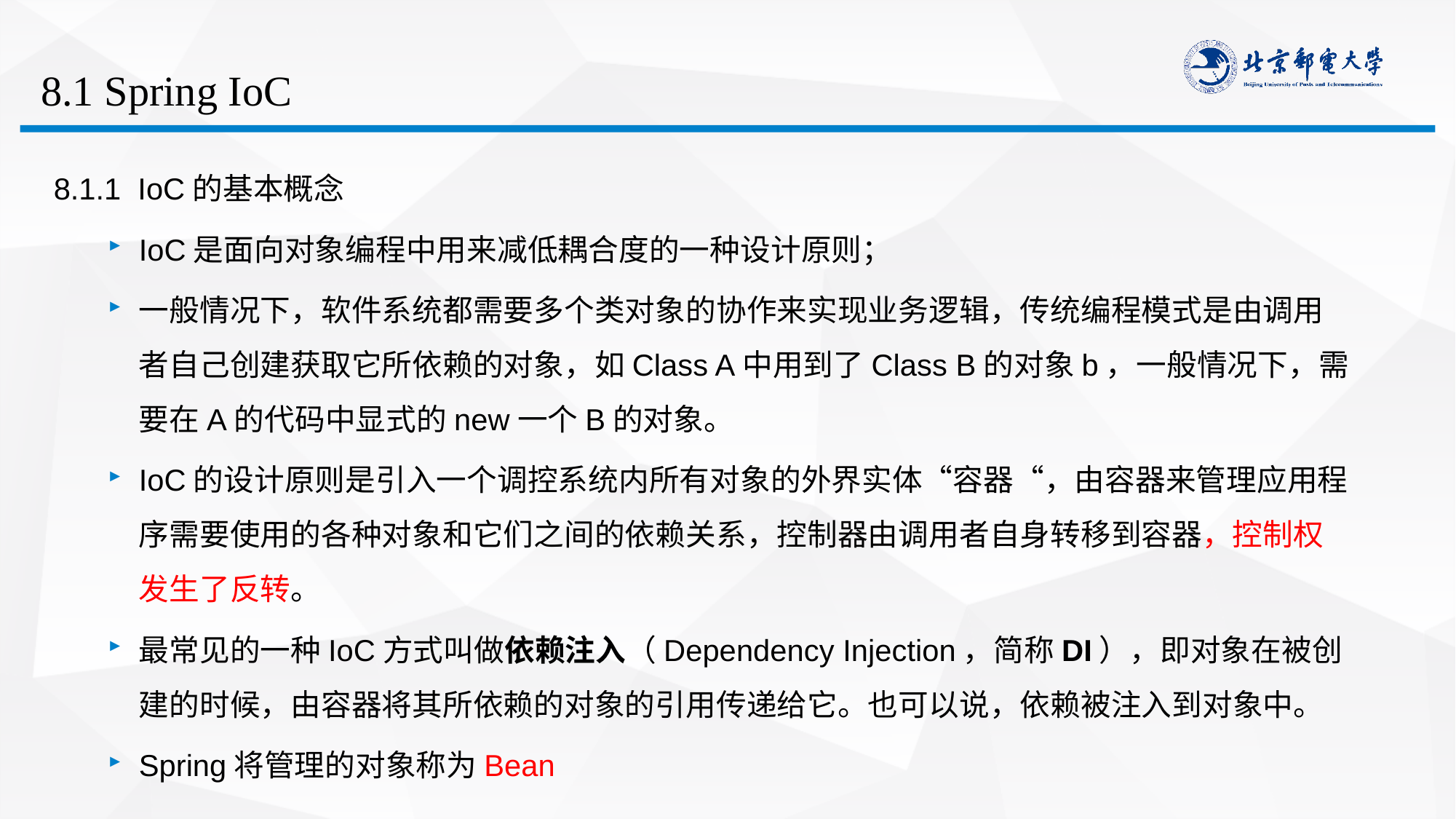

# 8.1 Spring IoC
8.1.1  IoC的基本概念
IoC是面向对象编程中用来减低耦合度的一种设计原则；
一般情况下，软件系统都需要多个类对象的协作来实现业务逻辑，传统编程模式是由调用者自己创建获取它所依赖的对象，如Class A中用到了Class B的对象b，一般情况下，需要在A的代码中显式的new一个B的对象。
IoC的设计原则是引入一个调控系统内所有对象的外界实体“容器“，由容器来管理应用程序需要使用的各种对象和它们之间的依赖关系，控制器由调用者自身转移到容器，控制权发生了反转。
最常见的一种IoC方式叫做依赖注入（Dependency Injection，简称DI），即对象在被创建的时候，由容器将其所依赖的对象的引用传递给它。也可以说，依赖被注入到对象中。
Spring将管理的对象称为Bean